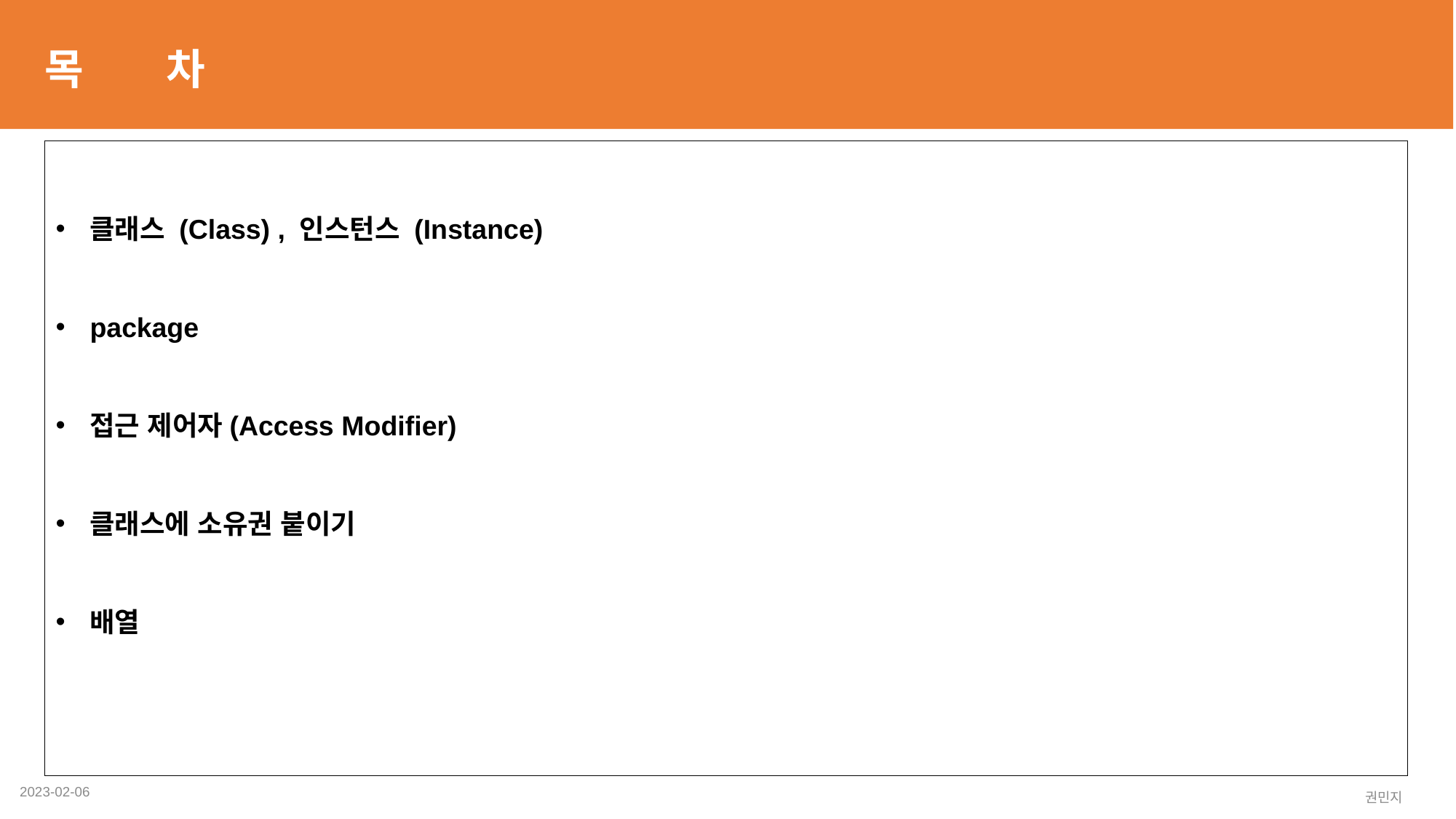

목       차
클래스 (Class) , 인스턴스 (Instance)
package
접근 제어자(Access Modifier)
클래스에 소유권 붙이기
배열

2023-02-06
권민지